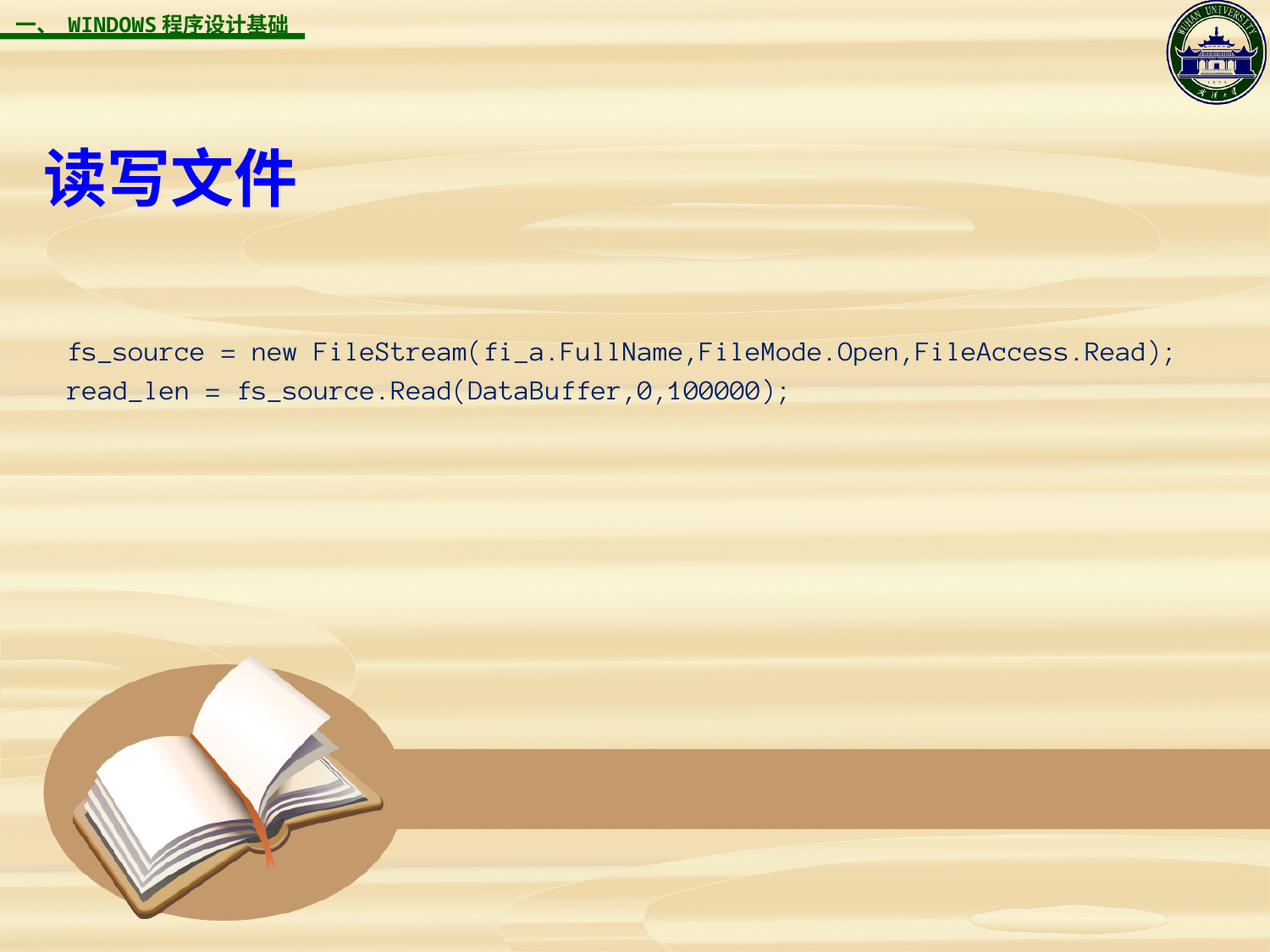

# 读写文件
fs_source = new FileStream(fi_a.FullName,FileMode.Open,FileAccess.Read);
read_len = fs_source.Read(DataBuffer,0,100000);